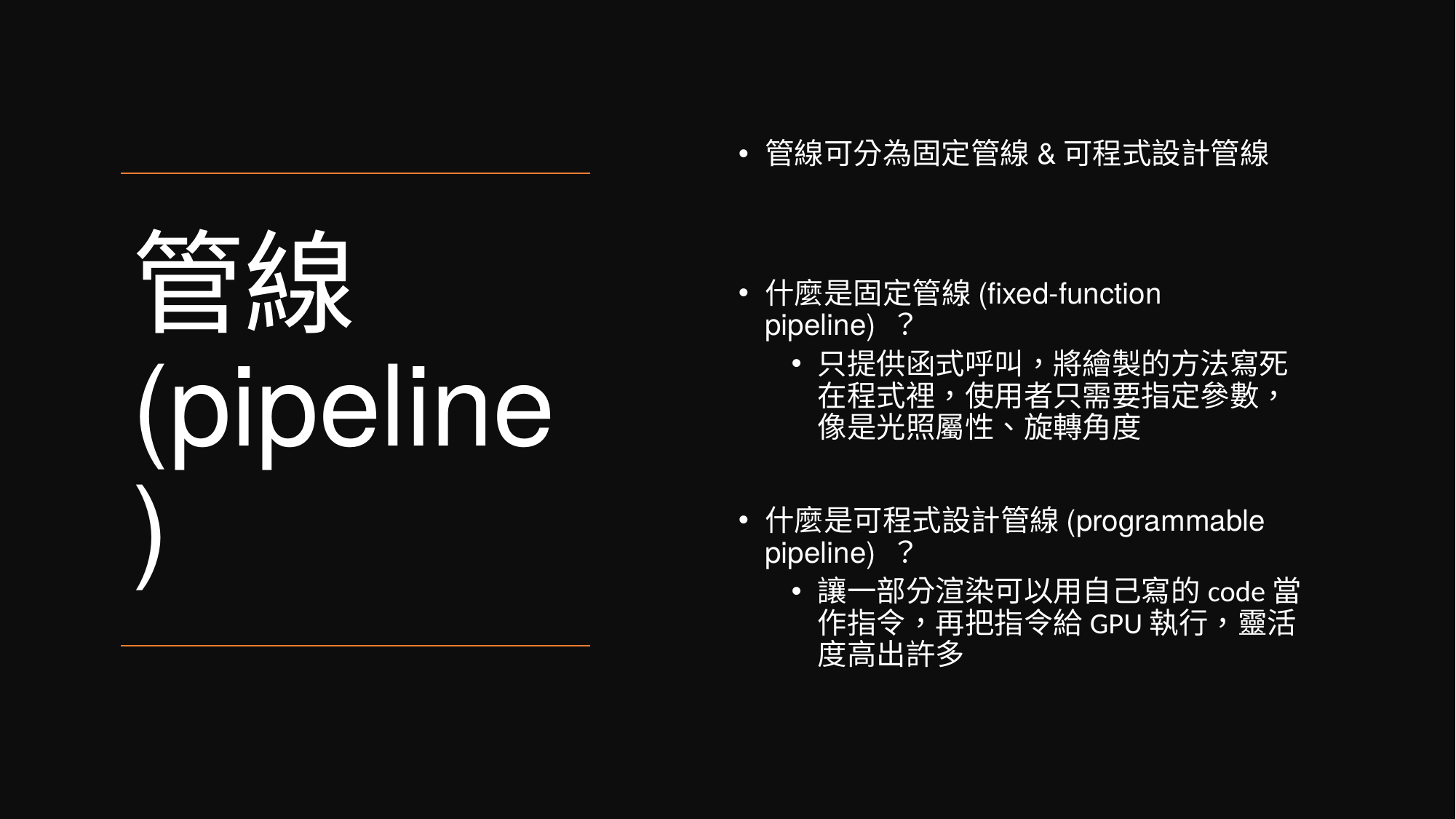

管線可分為固定管線&可程式設計管線

什麼是固定管線(fixed-function pipeline) ？
只提供函式呼叫，將繪製的方法寫死在程式裡，使用者只需要指定參數，像是光照屬性、旋轉角度

什麼是可程式設計管線(programmable pipeline) ？
讓一部分渲染可以用自己寫的code當作指令，再把指令給GPU執行，靈活度高出許多
# 管線(pipeline)